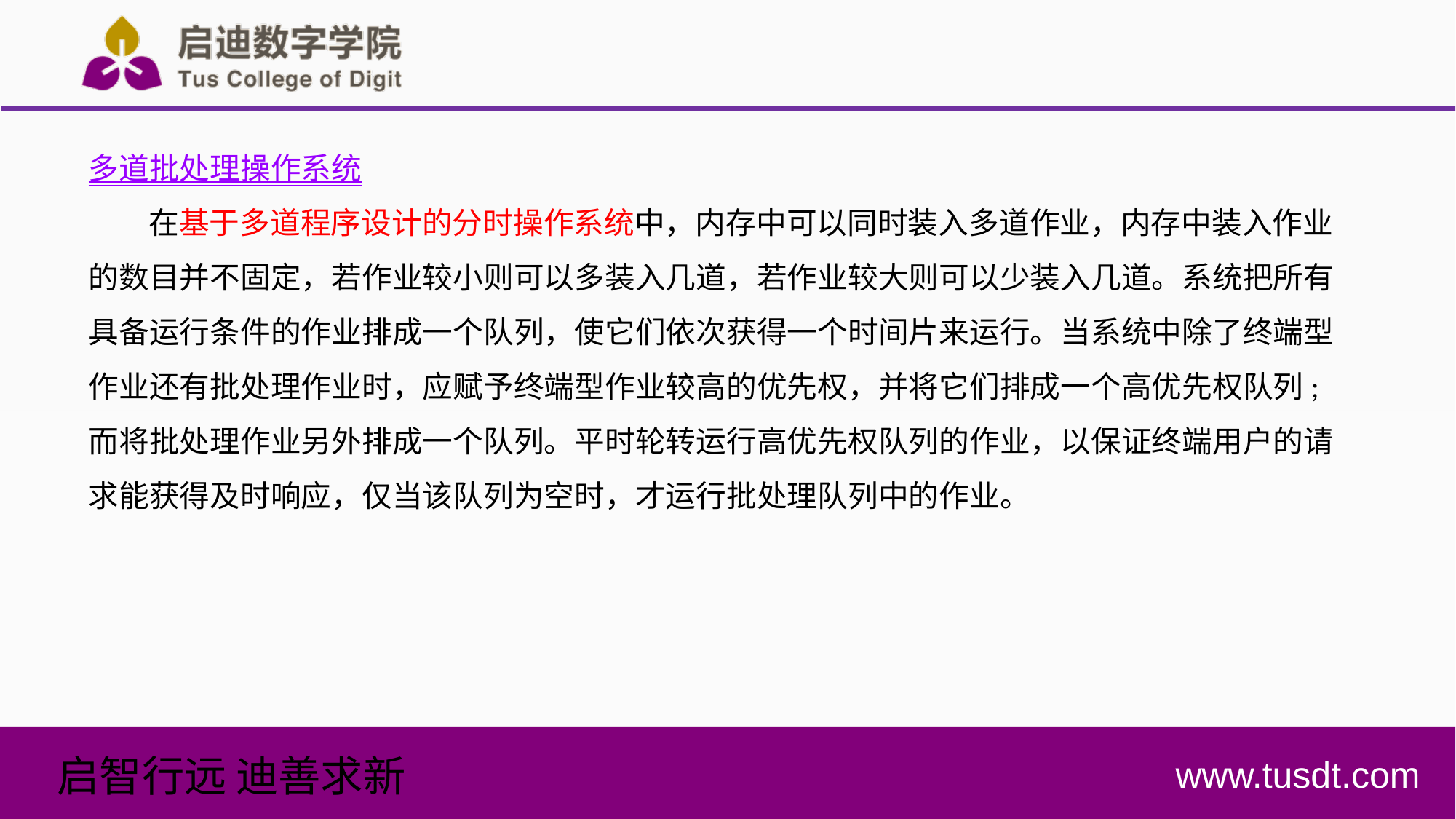

多道批处理操作系统
在基于多道程序设计的分时操作系统中，内存中可以同时装入多道作业，内存中装入作业的数目并不固定，若作业较小则可以多装入几道，若作业较大则可以少装入几道。系统把所有具备运行条件的作业排成一个队列，使它们依次获得一个时间片来运行。当系统中除了终端型作业还有批处理作业时，应赋予终端型作业较高的优先权，并将它们排成一个高优先权队列;而将批处理作业另外排成一个队列。平时轮转运行高优先权队列的作业，以保证终端用户的请求能获得及时响应，仅当该队列为空时，才运行批处理队列中的作业。